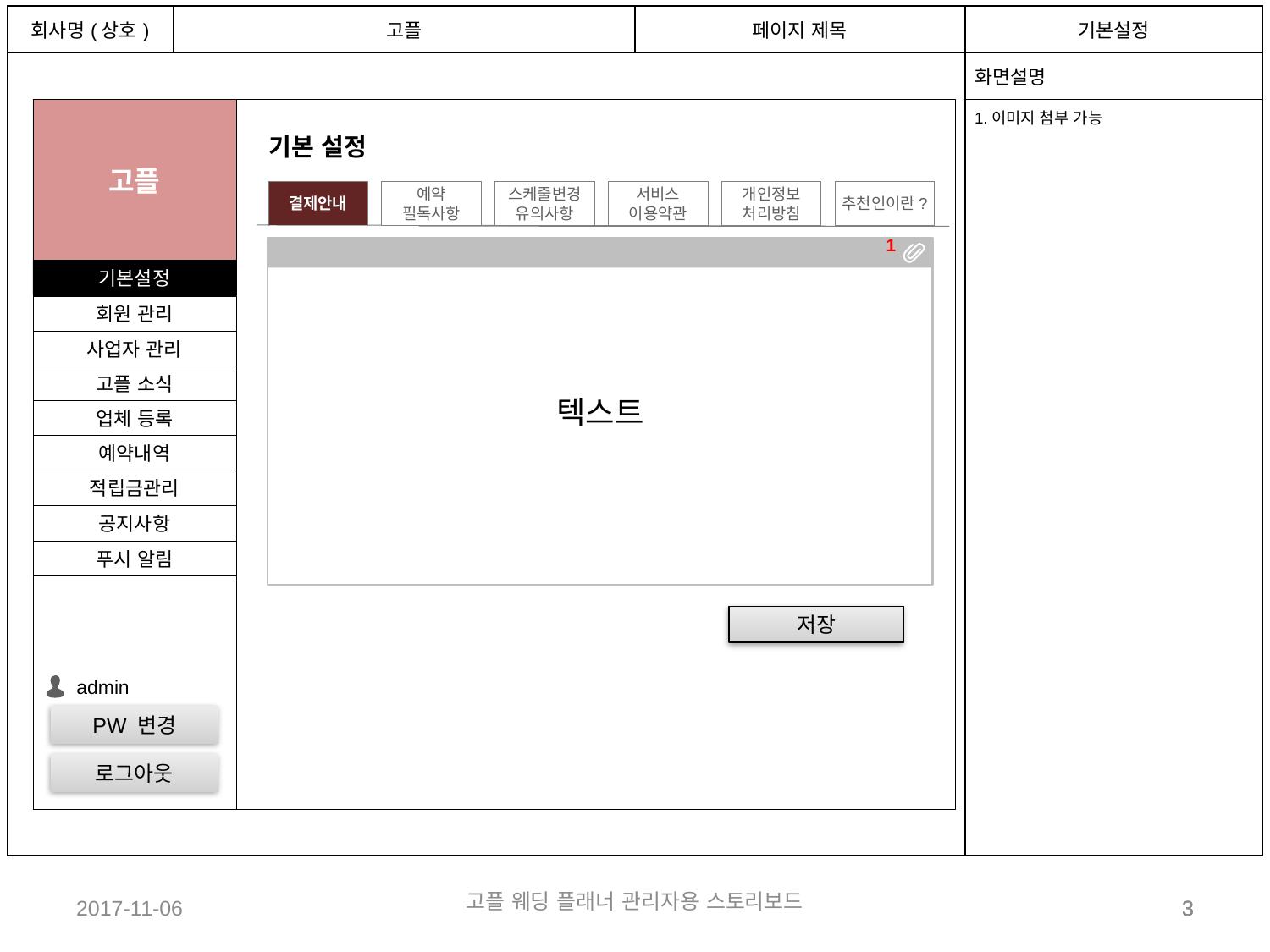

| 회사명(상호) | 고플 | 페이지 제목 | 기본설정 |
| --- | --- | --- | --- |
|  |  |  | 화면설명 |
|  |  |  | 1.이미지 첨부 가능 |

고플
기본 설정
결제안내
스케줄변경 유의사항
서비스 이용약관
개인정보 처리방침
추천인이란?
예약 필독사항
1
텍스트

기본설정
회원 관리
사업자 관리
고플 소식
업체 등록
예약내역
적립금관리
공지사항

푸시 알림
저장
admin

PW 변경
로그아웃
고플 웨딩 플래너 관리자용 스토리보드
2017-11-06
3
3
3